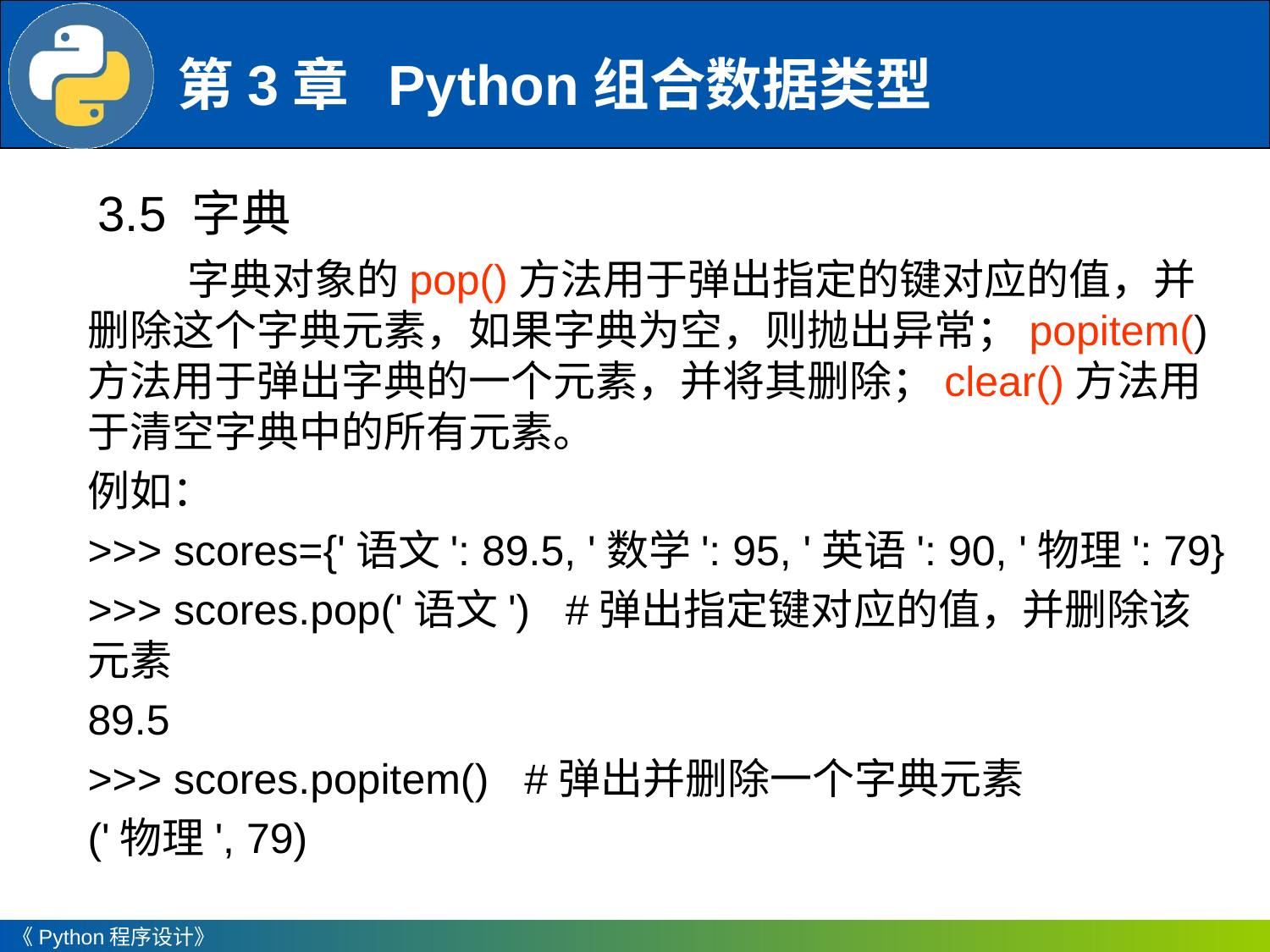

3.5 字典
字典对象的pop()方法用于弹出指定的键对应的值，并删除这个字典元素，如果字典为空，则抛出异常；popitem()方法用于弹出字典的一个元素，并将其删除；clear()方法用于清空字典中的所有元素。
例如：
>>> scores={'语文': 89.5, '数学': 95, '英语': 90, '物理': 79}
>>> scores.pop('语文')   #弹出指定键对应的值，并删除该元素
89.5
>>> scores.popitem()   #弹出并删除一个字典元素
('物理', 79)